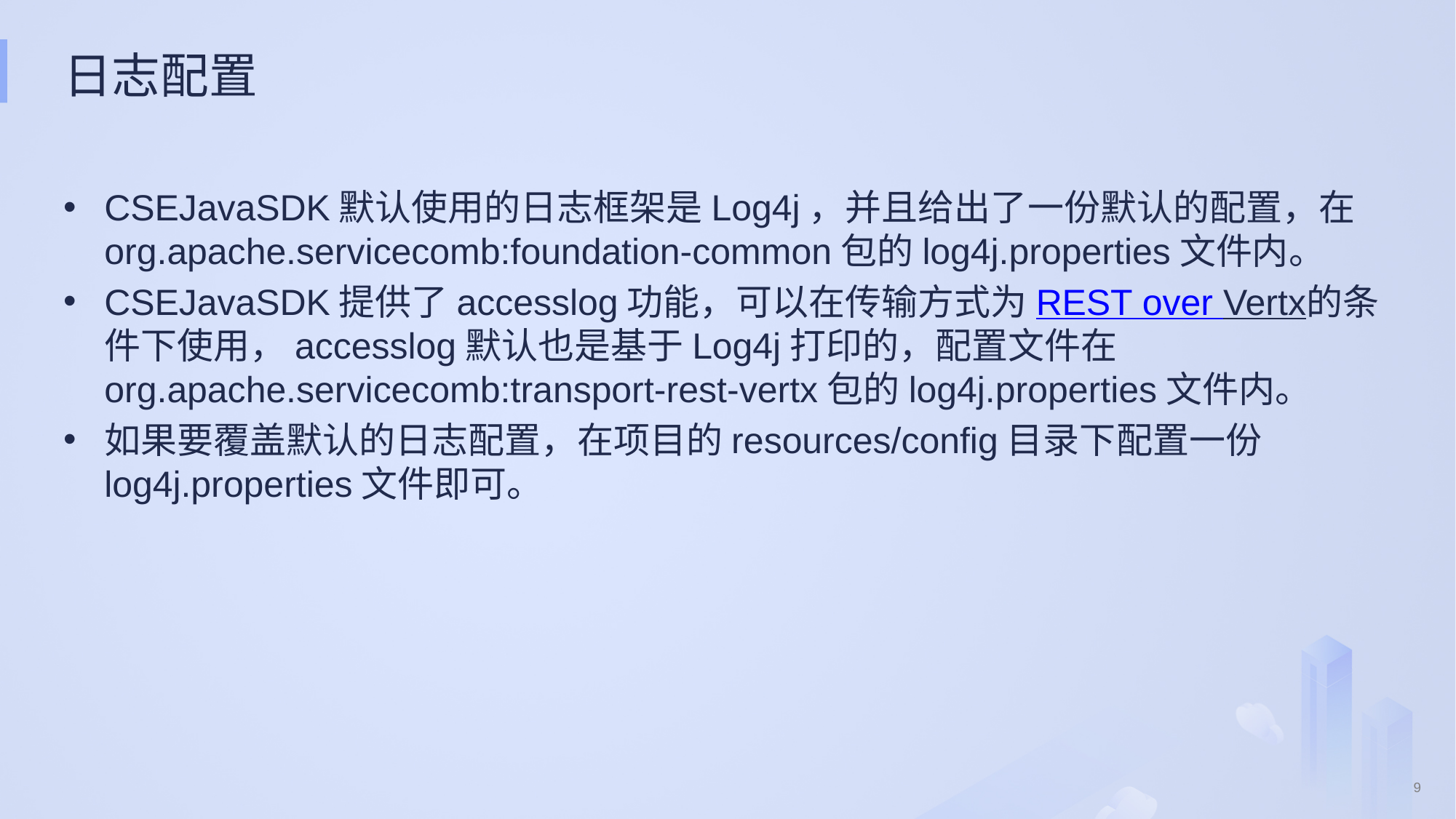

# 日志配置
CSEJavaSDK默认使用的日志框架是Log4j，并且给出了一份默认的配置，在org.apache.servicecomb:foundation-common包的log4j.properties文件内。
CSEJavaSDK提供了accesslog功能，可以在传输方式为REST over Vertx的条件下使用，accesslog默认也是基于Log4j打印的，配置文件在org.apache.servicecomb:transport-rest-vertx包的log4j.properties文件内。
如果要覆盖默认的日志配置，在项目的resources/config目录下配置一份log4j.properties文件即可。